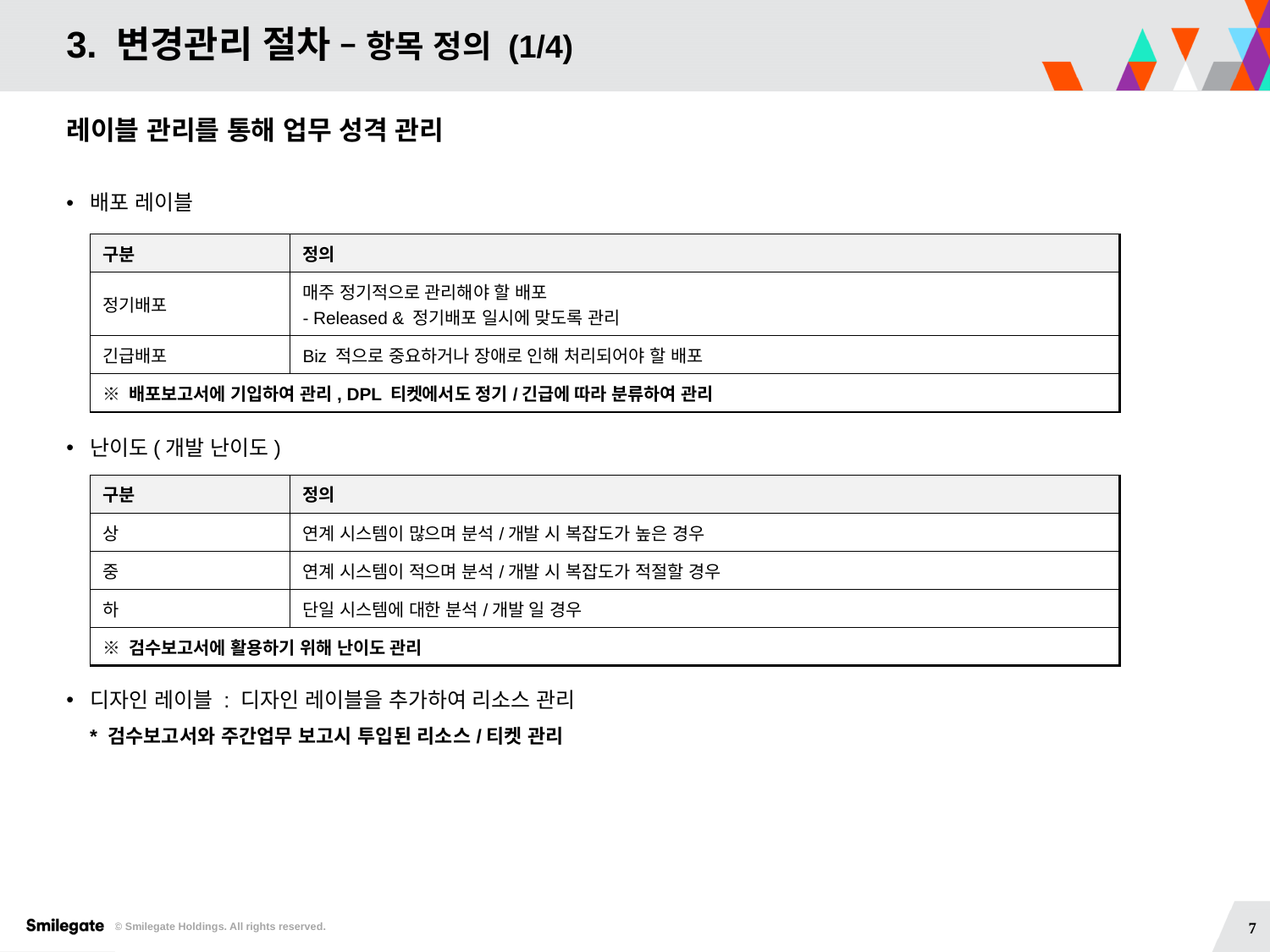

# 3. 변경관리 절차 – 항목 정의 (1/4)
레이블 관리를 통해 업무 성격 관리
배포 레이블

난이도(개발 난이도)

디자인 레이블 : 디자인 레이블을 추가하여 리소스 관리
    * 검수보고서와 주간업무 보고시 투입된 리소스/티켓 관리
| 구분 | 정의 |
| --- | --- |
| 정기배포 | 매주 정기적으로 관리해야 할 배포 - Released & 정기배포 일시에 맞도록 관리 |
| 긴급배포 | Biz 적으로 중요하거나 장애로 인해 처리되어야 할 배포 |
| ※ 배포보고서에 기입하여 관리, DPL 티켓에서도 정기/긴급에 따라 분류하여 관리 |  |
| 구분 | 정의 |
| --- | --- |
| 상 | 연계 시스템이 많으며 분석/개발 시 복잡도가 높은 경우 |
| 중 | 연계 시스템이 적으며 분석/개발 시 복잡도가 적절할 경우 |
| 하 | 단일 시스템에 대한 분석/개발 일 경우 |
| ※ 검수보고서에 활용하기 위해 난이도 관리 |  |
7